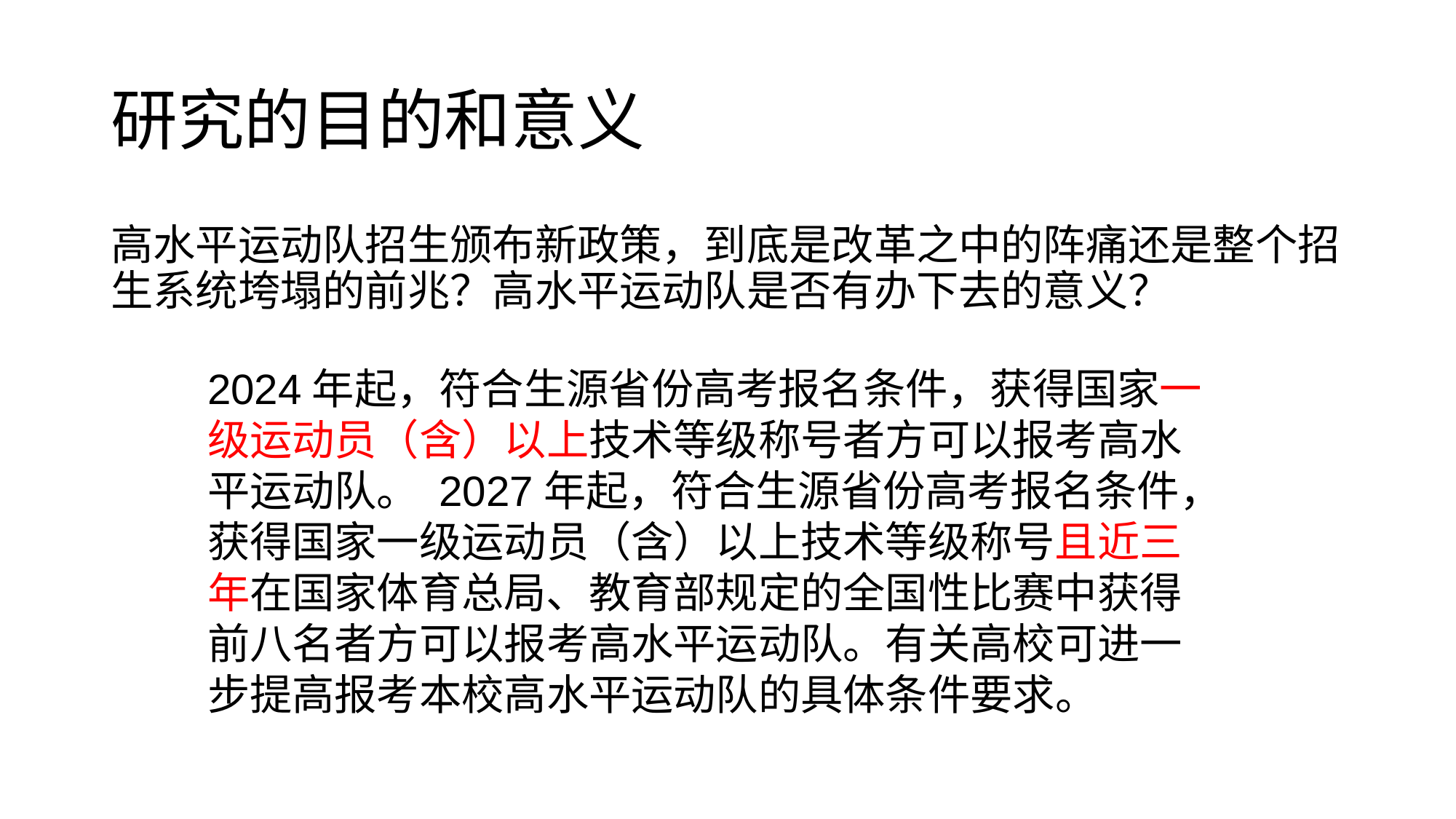

# 研究的目的和意义
高水平运动队招生颁布新政策，到底是改革之中的阵痛还是整个招生系统垮塌的前兆？高水平运动队是否有办下去的意义？

2024年起，符合生源省份高考报名条件，获得国家一级运动员（含）以上技术等级称号者方可以报考高水平运动队。 2027年起，符合生源省份高考报名条件，获得国家一级运动员（含）以上技术等级称号且近三年在国家体育总局、教育部规定的全国性比赛中获得前八名者方可以报考高水平运动队。有关高校可进一步提高报考本校高水平运动队的具体条件要求。